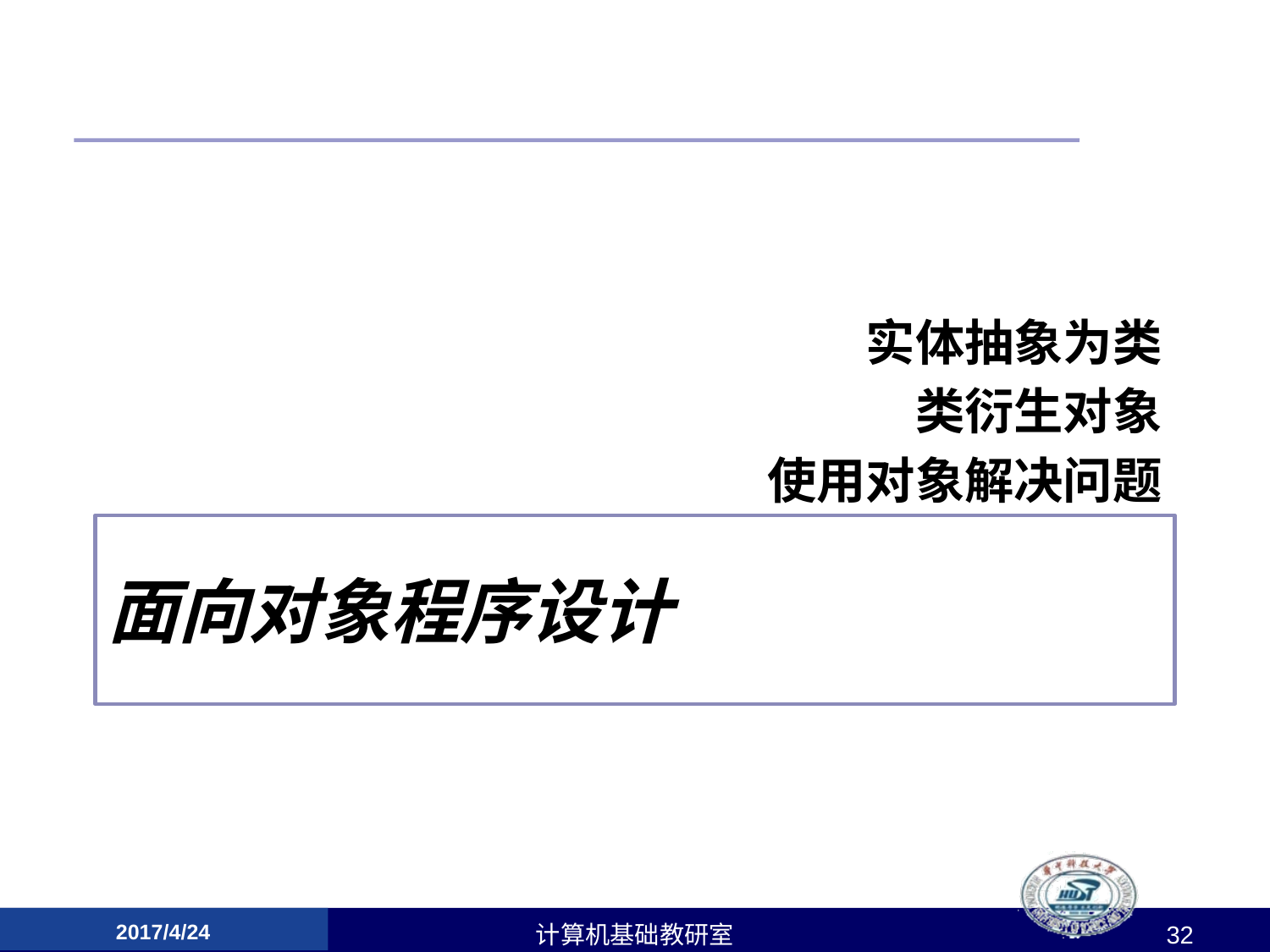

实体抽象为类
类衍生对象
使用对象解决问题
# 面向对象程序设计
2017/4/24
计算机基础教研室
32